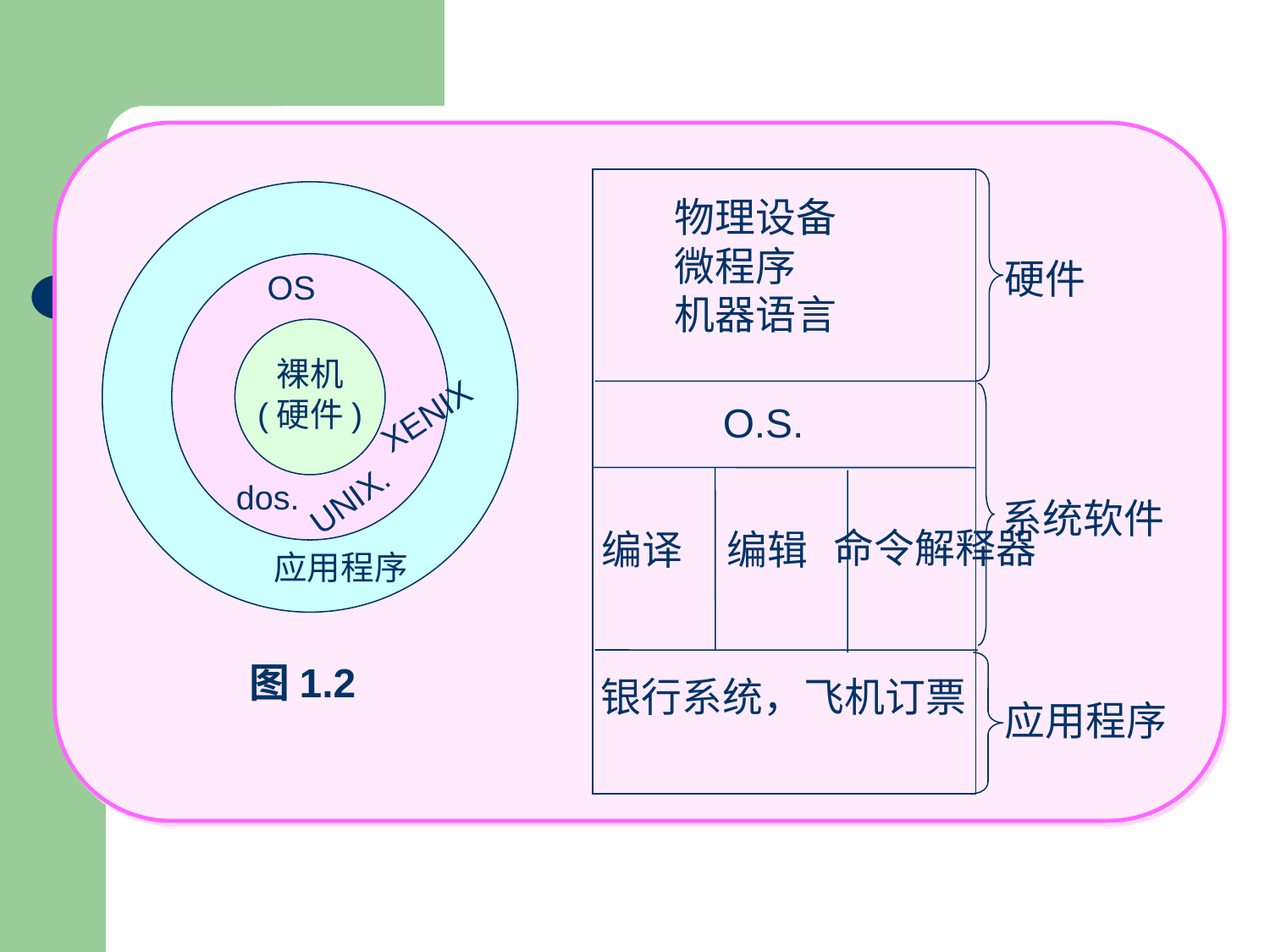

物理设备
微程序
机器语言
硬件

O.S.

系统软件
命令解释器
编译
编辑

银行系统，飞机订票
应用程序

OS

裸机
(硬件)
XENIX
dos.
UNIX.
应用程序
图1.2